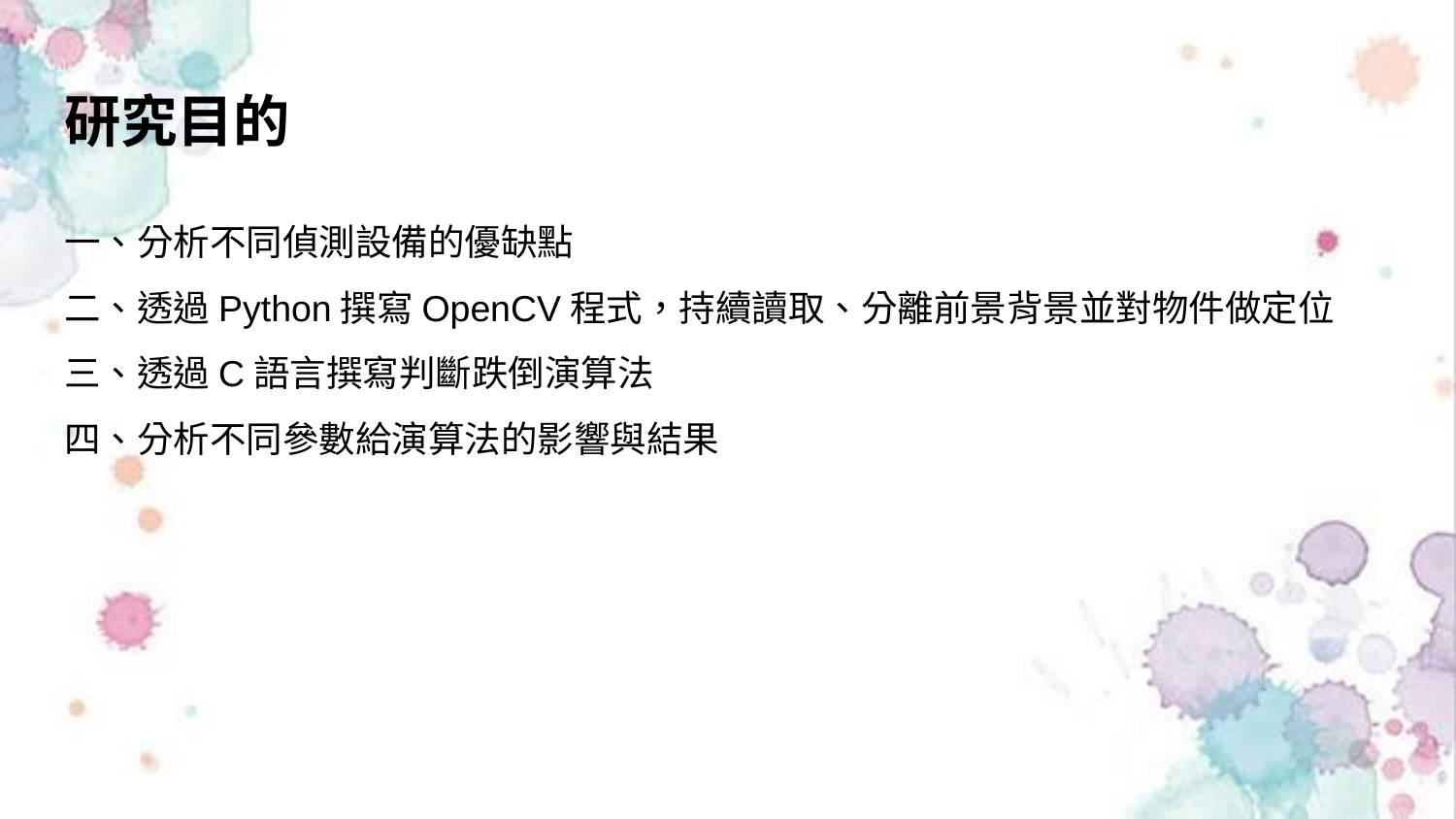

# 研究目的
一、分析不同偵測設備的優缺點
二、透過Python撰寫OpenCV程式，持續讀取、分離前景背景並對物件做定位
三、透過C語言撰寫判斷跌倒演算法
四、分析不同參數給演算法的影響與結果